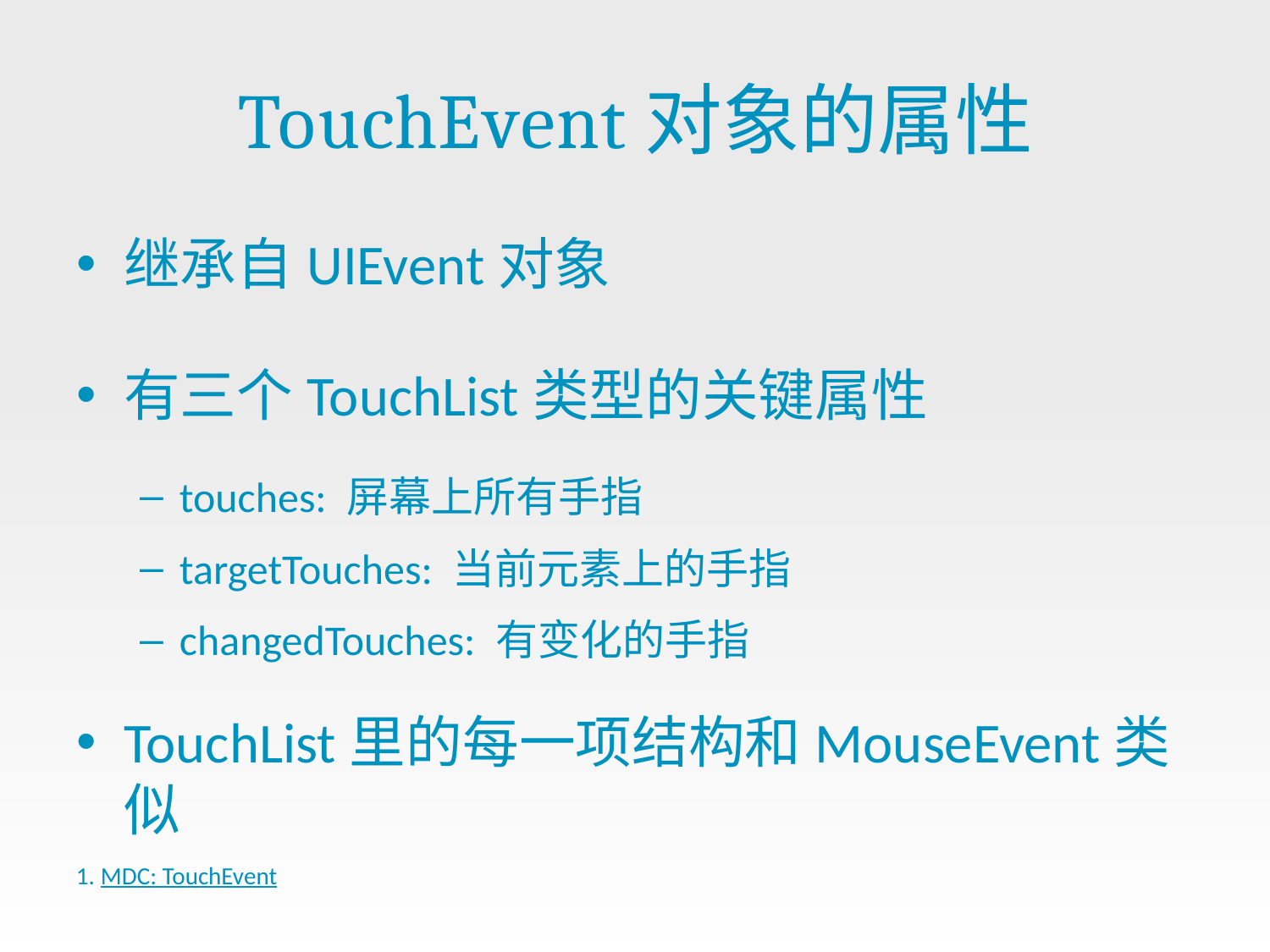

# TouchEvent对象的属性
继承自UIEvent对象
有三个TouchList类型的关键属性
touches: 屏幕上所有手指
targetTouches: 当前元素上的手指
changedTouches: 有变化的手指
TouchList里的每一项结构和MouseEvent类似
MDC: TouchEvent